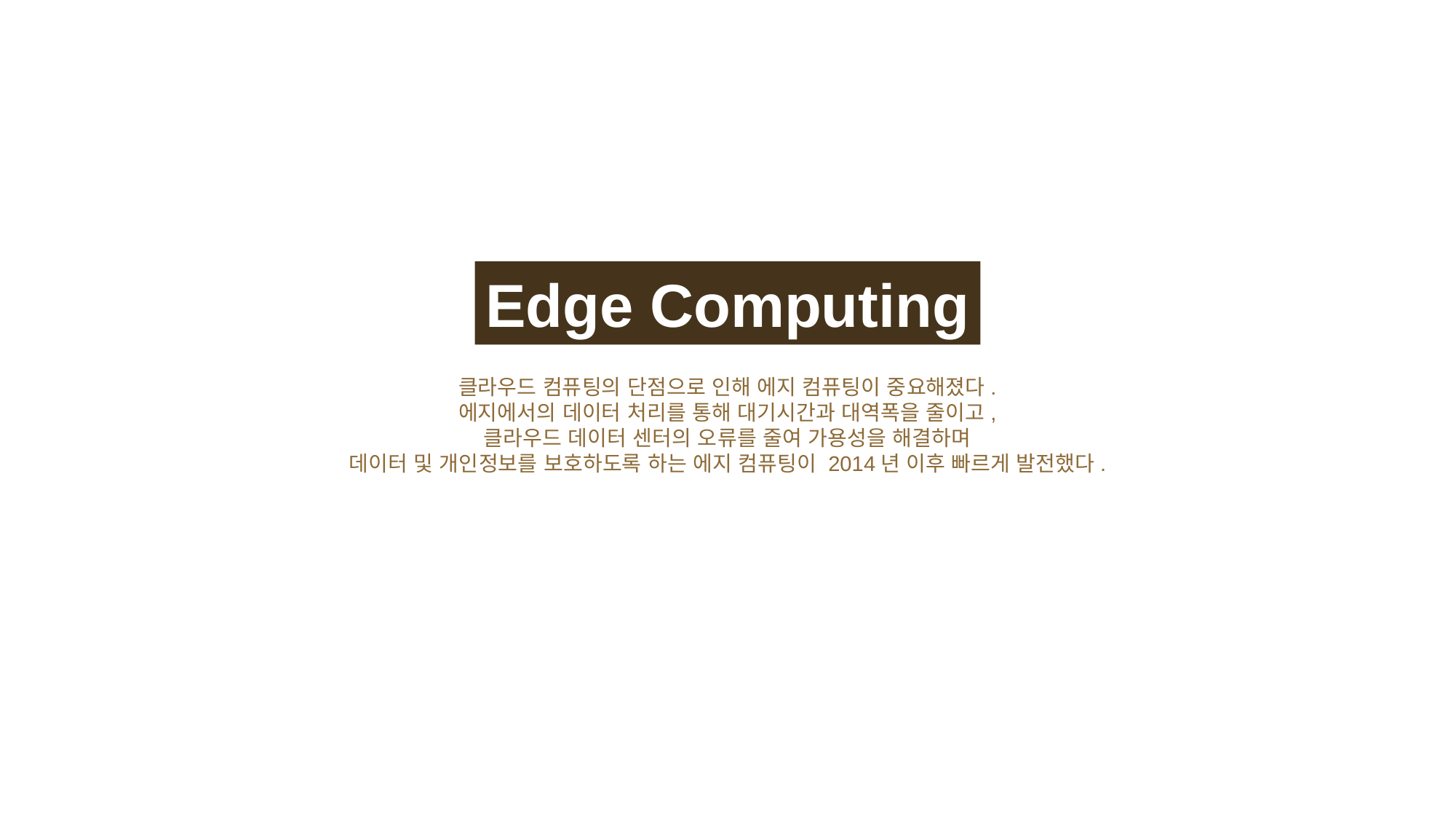

Edge Computing
클라우드 컴퓨팅의 단점으로 인해 에지 컴퓨팅이 중요해졌다.
에지에서의 데이터 처리를 통해 대기시간과 대역폭을 줄이고,
클라우드 데이터 센터의 오류를 줄여 가용성을 해결하며
데이터 및 개인정보를 보호하도록 하는 에지 컴퓨팅이 2014년 이후 빠르게 발전했다.